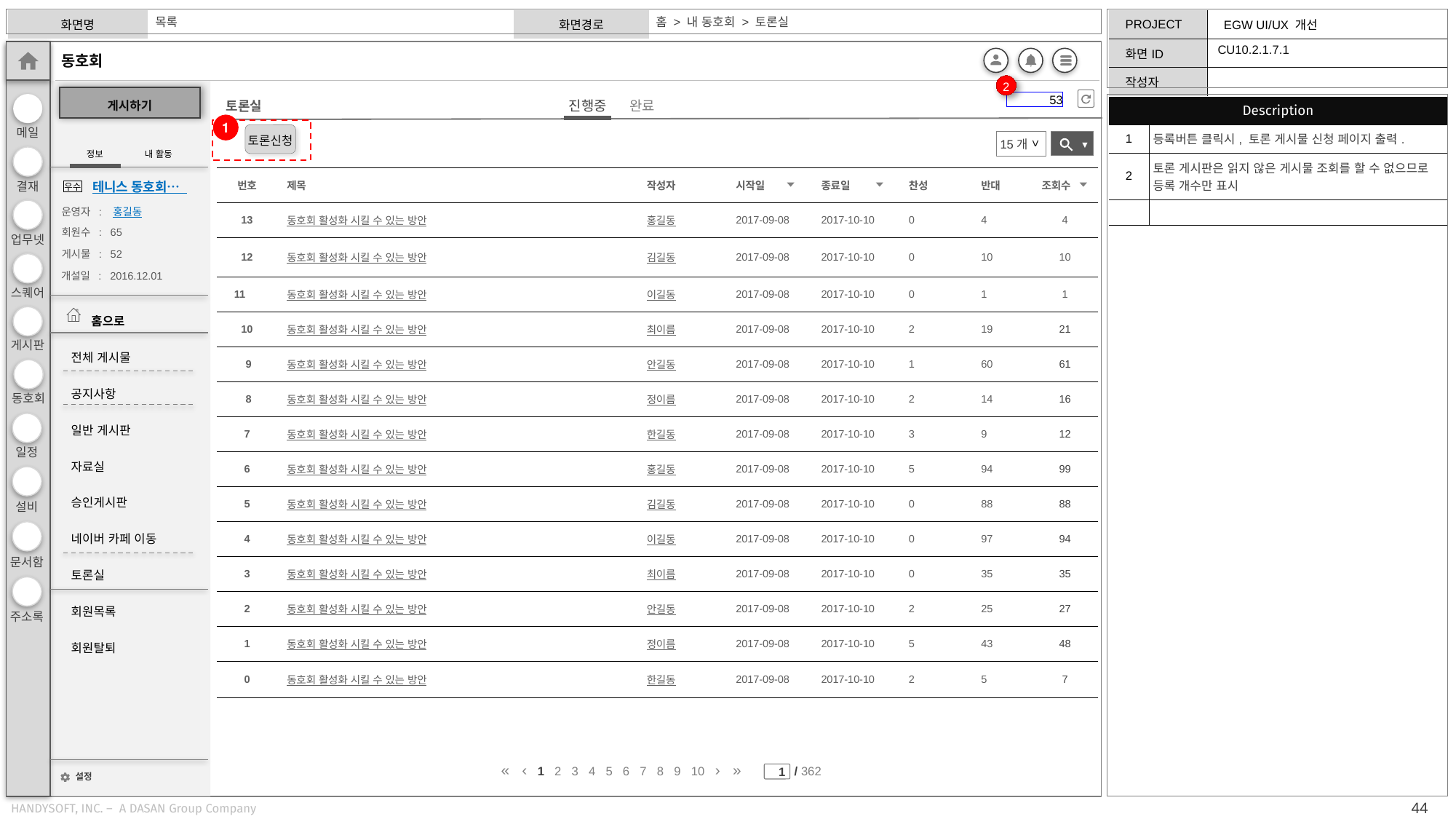

홈 > 내 동호회 > 토론실
목록
CU10.2.1.7.1
2

53
진행중
완료
| Description |  |
| --- | --- |
| 1 | 등록버튼 클릭시, 토론 게시물 신청 페이지 출력. |
| 2 | 토론 게시판은 읽지 않은 게시물 조회를 할 수 없으므로 등록 개수만 표시 |
|  |  |
토론실
1

토론신청
>
15개
▼

| 번호 | 제목 | 작성자 | 시작일 | 종료일 | 찬성 | 반대 | 조회수 |
| --- | --- | --- | --- | --- | --- | --- | --- |
| 13 | 동호회 활성화 시킬 수 있는 방안 | 홍길동 | 2017-09-08 | 2017-10-10 | 0 | 4 | 4 |
| 12 | 동호회 활성화 시킬 수 있는 방안 | 김길동 | 2017-09-08 | 2017-10-10 | 0 | 10 | 10 |
| 11 | 동호회 활성화 시킬 수 있는 방안 | 이길동 | 2017-09-08 | 2017-10-10 | 0 | 1 | 1 |
| 10 | 동호회 활성화 시킬 수 있는 방안 | 최이름 | 2017-09-08 | 2017-10-10 | 2 | 19 | 21 |
| 9 | 동호회 활성화 시킬 수 있는 방안 | 안길동 | 2017-09-08 | 2017-10-10 | 1 | 60 | 61 |
| 8 | 동호회 활성화 시킬 수 있는 방안 | 정이름 | 2017-09-08 | 2017-10-10 | 2 | 14 | 16 |
| 7 | 동호회 활성화 시킬 수 있는 방안 | 한길동 | 2017-09-08 | 2017-10-10 | 3 | 9 | 12 |
| 6 | 동호회 활성화 시킬 수 있는 방안 | 홍길동 | 2017-09-08 | 2017-10-10 | 5 | 94 | 99 |
| 5 | 동호회 활성화 시킬 수 있는 방안 | 김길동 | 2017-09-08 | 2017-10-10 | 0 | 88 | 88 |
| 4 | 동호회 활성화 시킬 수 있는 방안 | 이길동 | 2017-09-08 | 2017-10-10 | 0 | 97 | 94 |
| 3 | 동호회 활성화 시킬 수 있는 방안 | 최이름 | 2017-09-08 | 2017-10-10 | 0 | 35 | 35 |
| 2 | 동호회 활성화 시킬 수 있는 방안 | 안길동 | 2017-09-08 | 2017-10-10 | 2 | 25 | 27 |
| 1 | 동호회 활성화 시킬 수 있는 방안 | 정이름 | 2017-09-08 | 2017-10-10 | 5 | 43 | 48 |
| 0 | 동호회 활성화 시킬 수 있는 방안 | 한길동 | 2017-09-08 | 2017-10-10 | 2 | 5 | 7 |

«   ‹   1   2   3   4   5   6   7   8   9   10   ›   »
/ 362
1